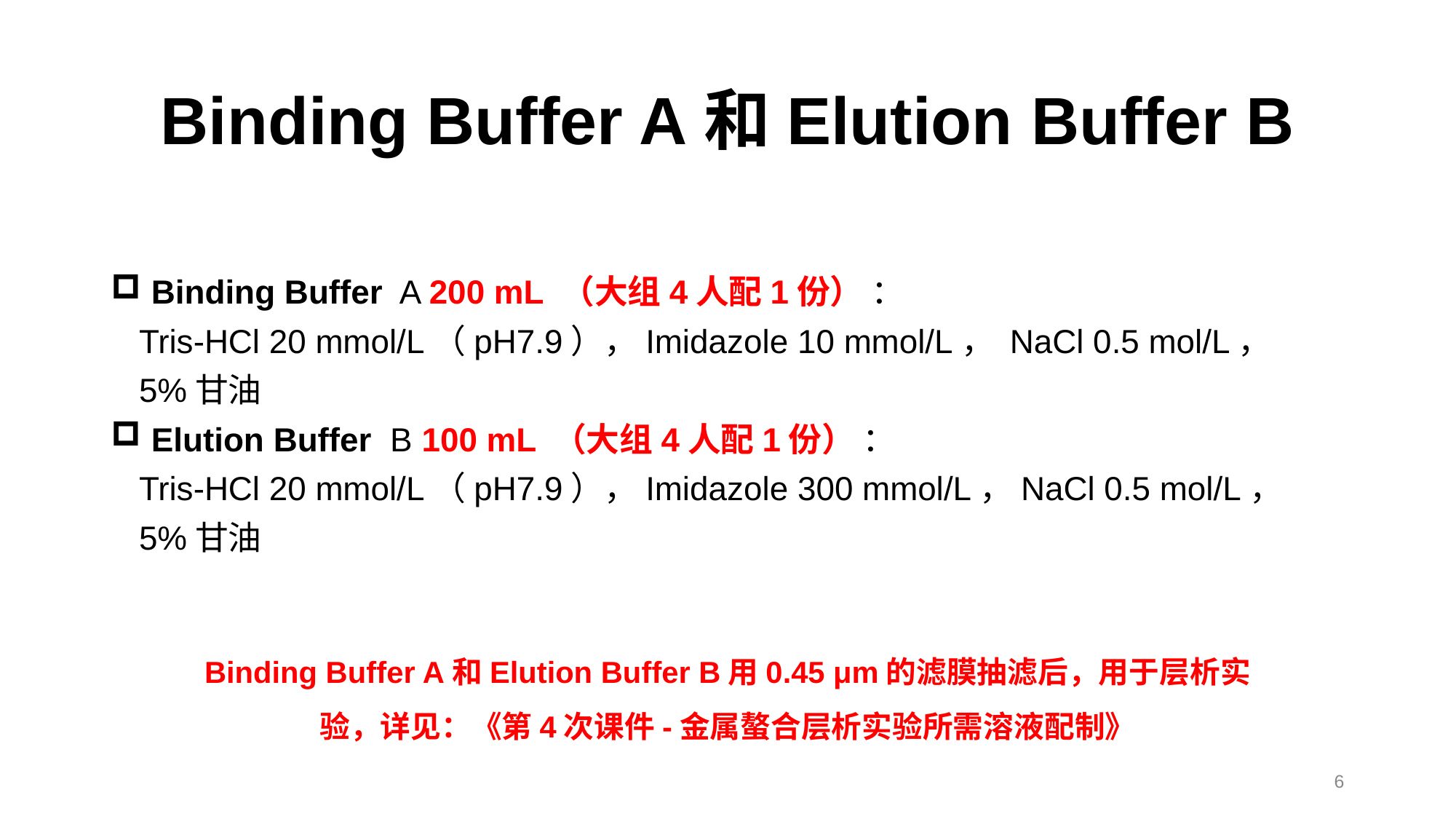

# Binding Buffer A和Elution Buffer B
 Binding Buffer  A 200 mL （大组4人配1份） ：
   Tris-HCl 20 mmol/L（pH7.9），Imidazole 10 mmol/L， NaCl 0.5 mol/L，
   5%甘油
 Elution Buffer  B 100 mL （大组4人配1份） ：
   Tris-HCl 20 mmol/L（pH7.9），Imidazole 300 mmol/L，NaCl 0.5 mol/L，
   5%甘油
Binding Buffer A和Elution Buffer B用0.45 μm的滤膜抽滤后，用于层析实验，详见：《第4次课件-金属螯合层析实验所需溶液配制》
6